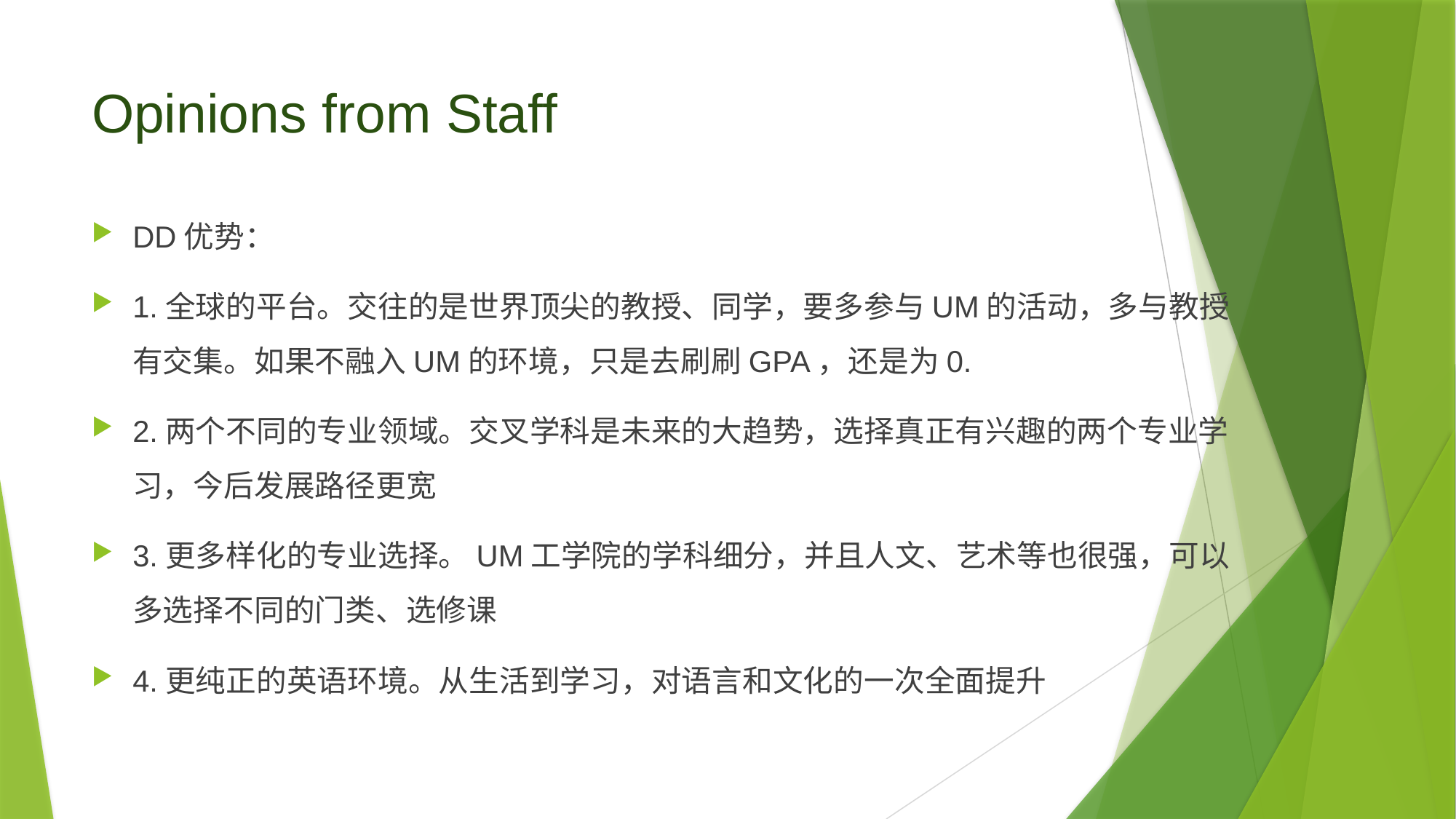

# Opinions from Staff
DD优势：
1.全球的平台。交往的是世界顶尖的教授、同学，要多参与UM的活动，多与教授有交集。如果不融入UM的环境，只是去刷刷GPA，还是为0.
2.两个不同的专业领域。交叉学科是未来的大趋势，选择真正有兴趣的两个专业学习，今后发展路径更宽
3.更多样化的专业选择。UM工学院的学科细分，并且人文、艺术等也很强，可以多选择不同的门类、选修课
4.更纯正的英语环境。从生活到学习，对语言和文化的一次全面提升